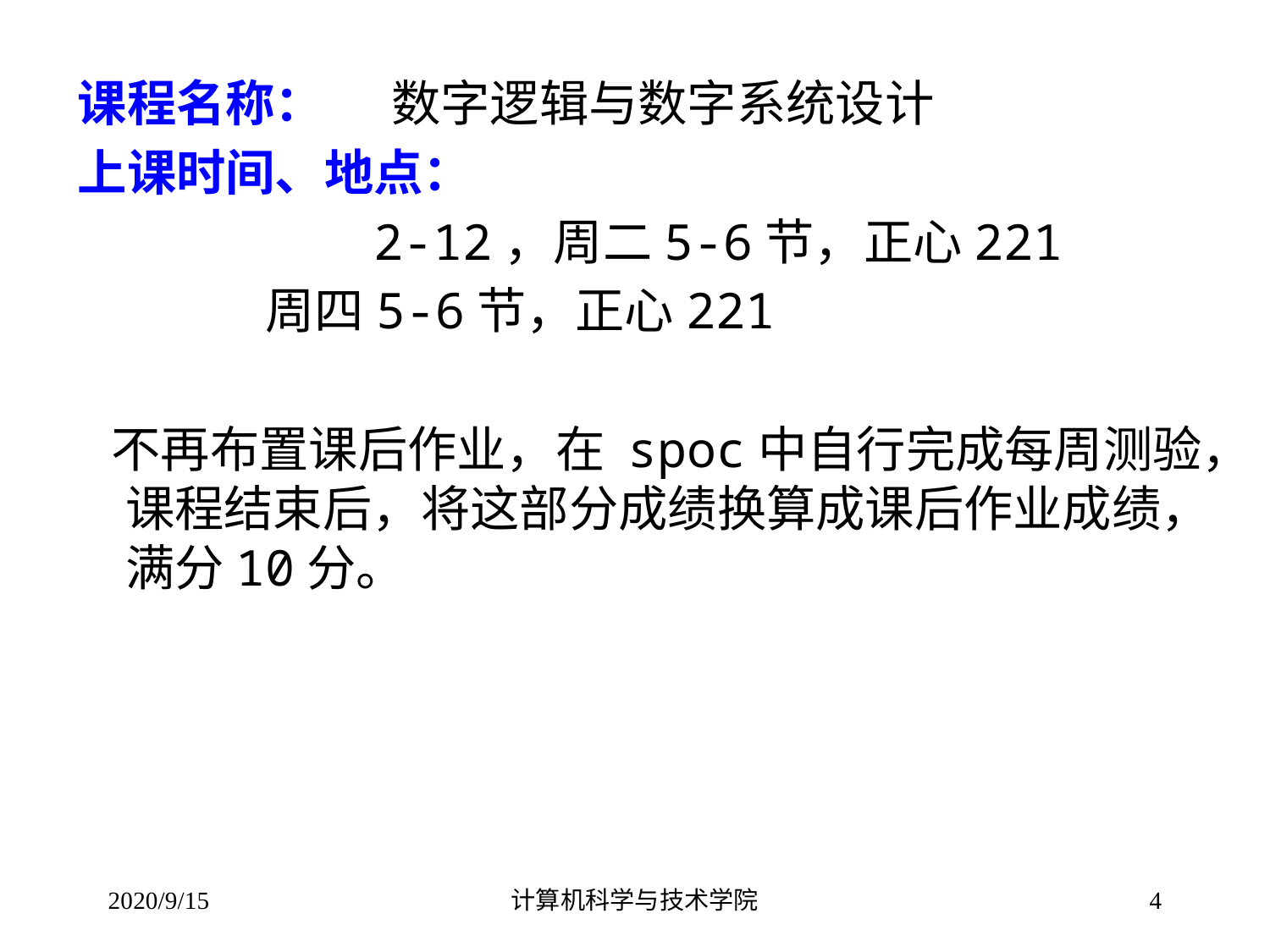

课程名称：      数字逻辑与数字系统设计
上课时间、地点：
          2-12，周二5-6节，正心221
                周四5-6节，正心221

  不再布置课后作业，在 spoc中自行完成每周测验，课程结束后，将这部分成绩换算成课后作业成绩，满分10分。

2020/9/15
计算机科学与技术学院
4